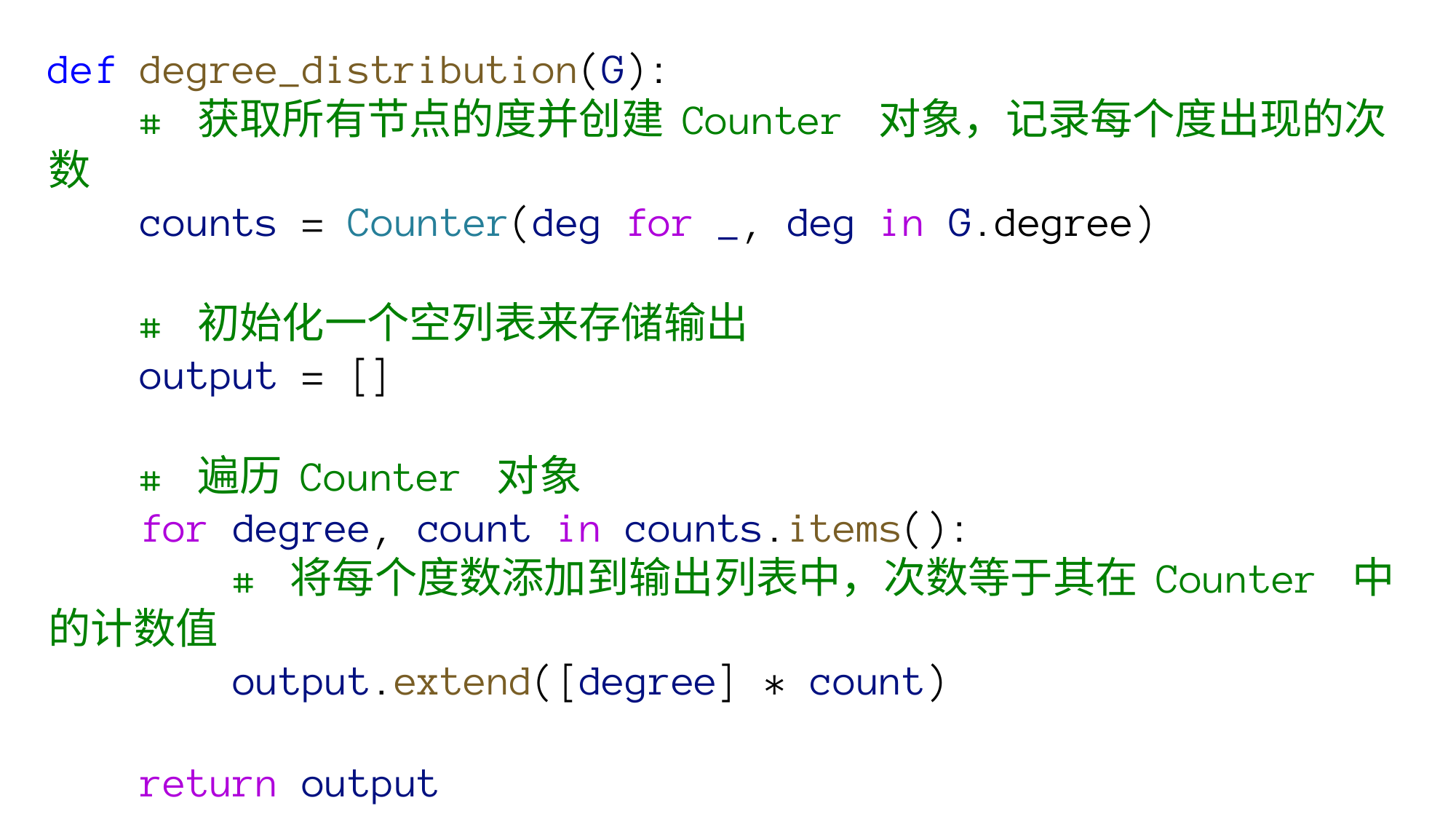

def degree_distribution(G):
    # 获取所有节点的度并创建 Counter 对象，记录每个度出现的次数
    counts = Counter(deg for _, deg in G.degree)

    # 初始化一个空列表来存储输出
    output = []

    # 遍历 Counter 对象
    for degree, count in counts.items():
        # 将每个度数添加到输出列表中，次数等于其在 Counter 中的计数值
        output.extend([degree] * count)

    return output